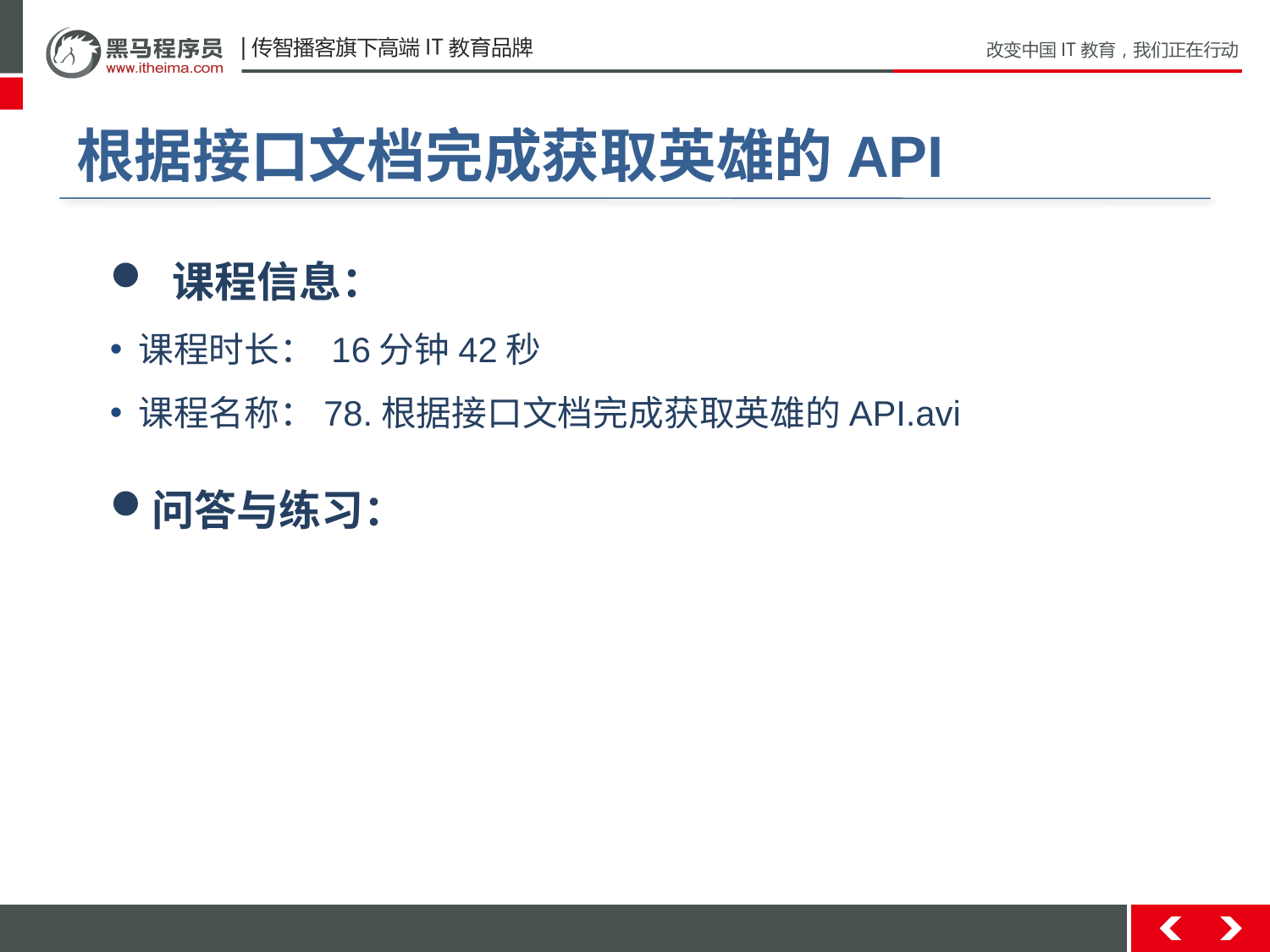

# 根据接口文档完成获取英雄的API
 课程信息：
 课程时长： 16分钟42秒
 课程名称：78.根据接口文档完成获取英雄的API.avi
问答与练习：